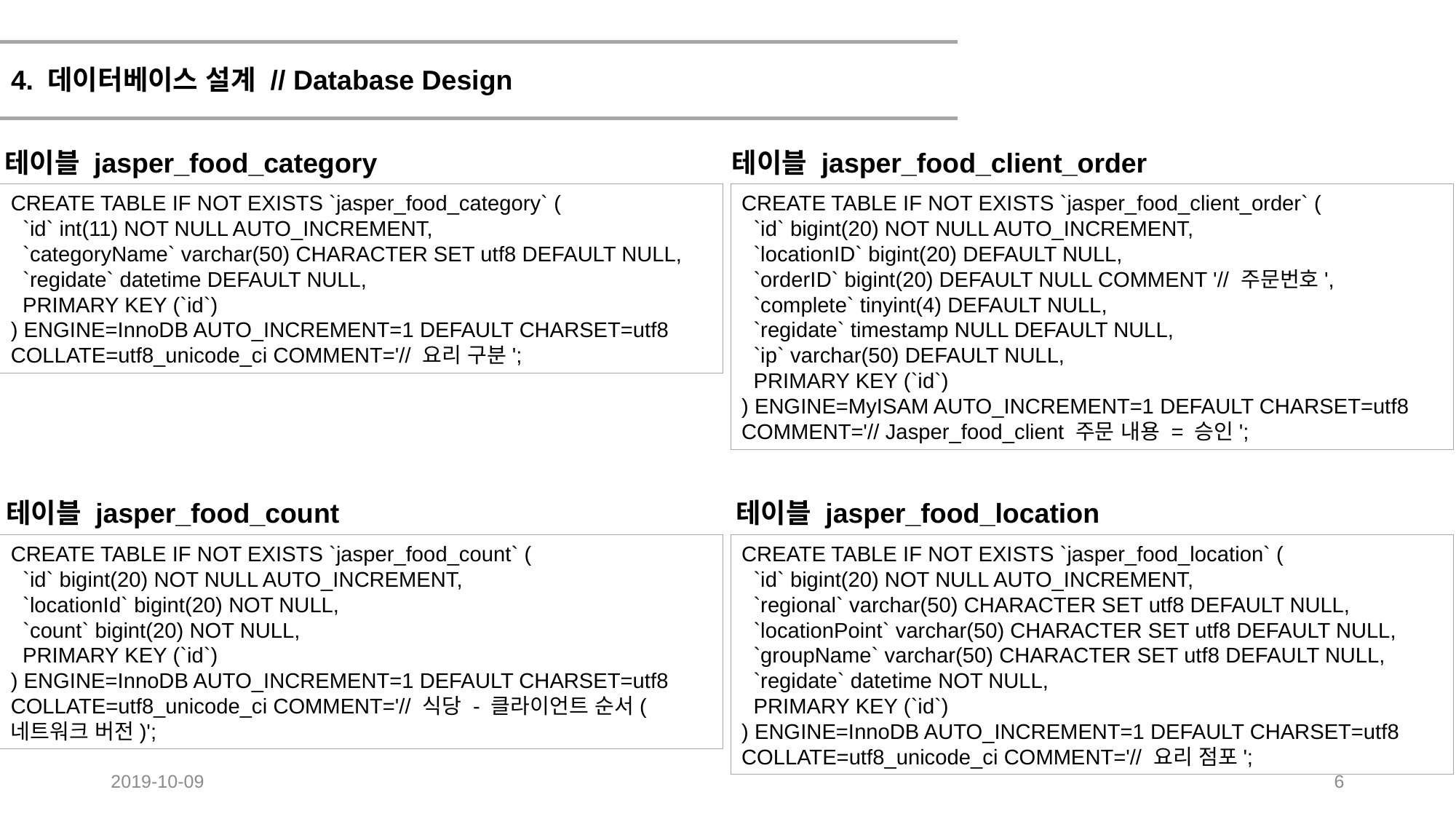

# 4. 데이터베이스 설계 // Database Design
테이블 jasper_food_category
테이블 jasper_food_client_order
CREATE TABLE IF NOT EXISTS `jasper_food_category` (
  `id` int(11) NOT NULL AUTO_INCREMENT,
  `categoryName` varchar(50) CHARACTER SET utf8 DEFAULT NULL,
  `regidate` datetime DEFAULT NULL,
  PRIMARY KEY (`id`)
) ENGINE=InnoDB AUTO_INCREMENT=1 DEFAULT CHARSET=utf8 COLLATE=utf8_unicode_ci COMMENT='// 요리 구분';
CREATE TABLE IF NOT EXISTS `jasper_food_client_order` (
  `id` bigint(20) NOT NULL AUTO_INCREMENT,
  `locationID` bigint(20) DEFAULT NULL,
  `orderID` bigint(20) DEFAULT NULL COMMENT '// 주문번호',
  `complete` tinyint(4) DEFAULT NULL,
  `regidate` timestamp NULL DEFAULT NULL,
  `ip` varchar(50) DEFAULT NULL,
  PRIMARY KEY (`id`)
) ENGINE=MyISAM AUTO_INCREMENT=1 DEFAULT CHARSET=utf8 COMMENT='// Jasper_food_client 주문 내용 = 승인';
테이블 jasper_food_count
테이블 jasper_food_location
CREATE TABLE IF NOT EXISTS `jasper_food_count` (
  `id` bigint(20) NOT NULL AUTO_INCREMENT,
  `locationId` bigint(20) NOT NULL,
  `count` bigint(20) NOT NULL,
  PRIMARY KEY (`id`)
) ENGINE=InnoDB AUTO_INCREMENT=1 DEFAULT CHARSET=utf8 COLLATE=utf8_unicode_ci COMMENT='// 식당 - 클라이언트 순서(네트워크 버전)';
CREATE TABLE IF NOT EXISTS `jasper_food_location` (
  `id` bigint(20) NOT NULL AUTO_INCREMENT,
  `regional` varchar(50) CHARACTER SET utf8 DEFAULT NULL,
  `locationPoint` varchar(50) CHARACTER SET utf8 DEFAULT NULL,
  `groupName` varchar(50) CHARACTER SET utf8 DEFAULT NULL,
  `regidate` datetime NOT NULL,
  PRIMARY KEY (`id`)
) ENGINE=InnoDB AUTO_INCREMENT=1 DEFAULT CHARSET=utf8 COLLATE=utf8_unicode_ci COMMENT='// 요리 점포';
2019-10-09
6